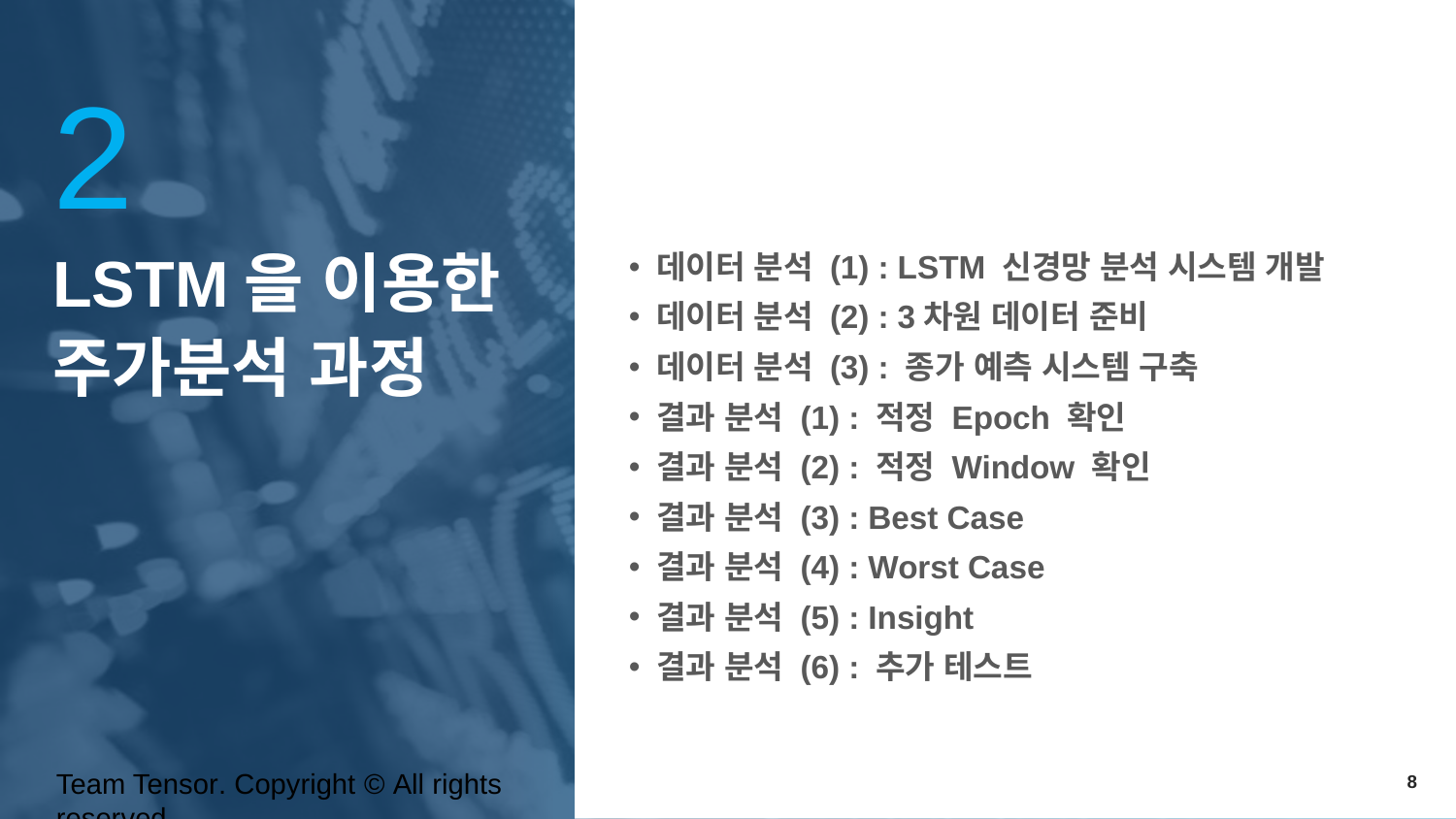

# 2
LSTM을 이용한
주가분석 과정
데이터 분석 (1) : LSTM 신경망 분석 시스템 개발
데이터 분석 (2) : 3차원 데이터 준비
데이터 분석 (3) : 종가 예측 시스템 구축
결과 분석 (1) : 적정 Epoch 확인
결과 분석 (2) : 적정 Window 확인
결과 분석 (3) : Best Case
결과 분석 (4) : Worst Case
결과 분석 (5) : Insight
결과 분석 (6) : 추가 테스트
Team Tensor. Copyright © All rights reserved.
8